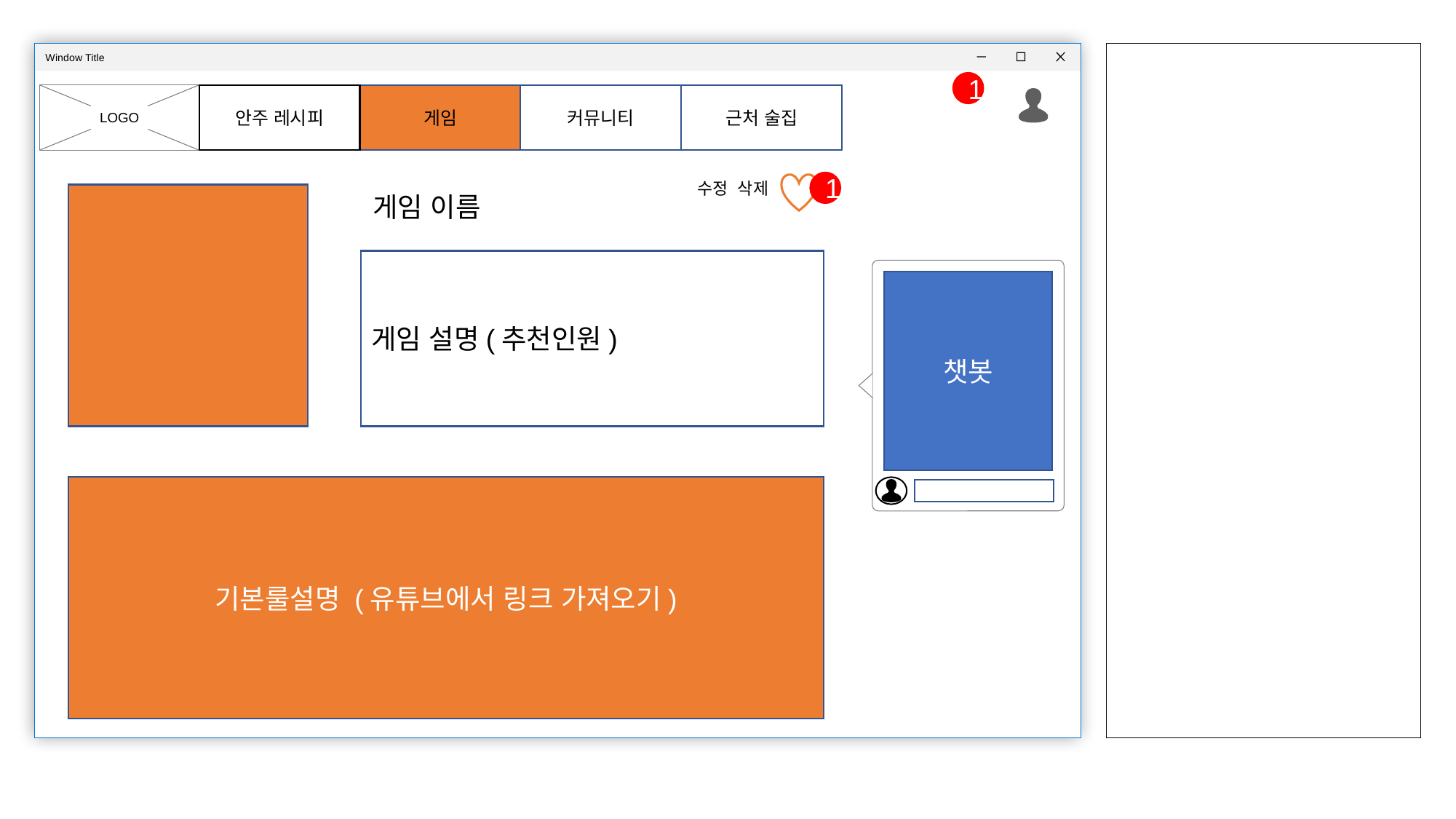

1

LOGO
안주 레시피
게임
커뮤니티
근처 술집

수정  삭제
1

게임 이름
게임 설명(추천인원)

챗봇

기본룰설명 (유튜브에서 링크 가져오기)